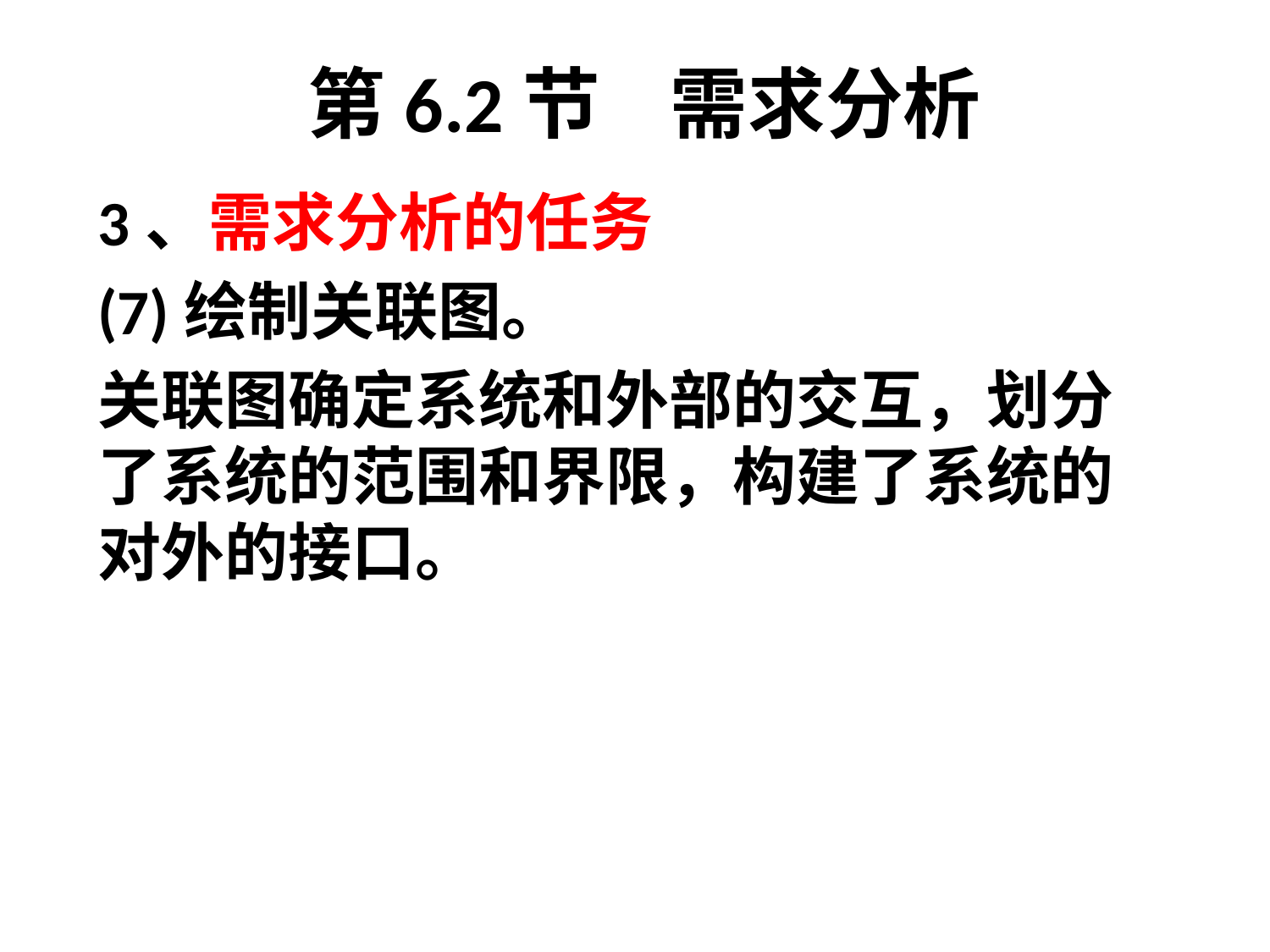

# 第6.2节    需求分析
3、需求分析的任务
(7)绘制关联图。
关联图确定系统和外部的交互，划分了系统的范围和界限，构建了系统的对外的接口。